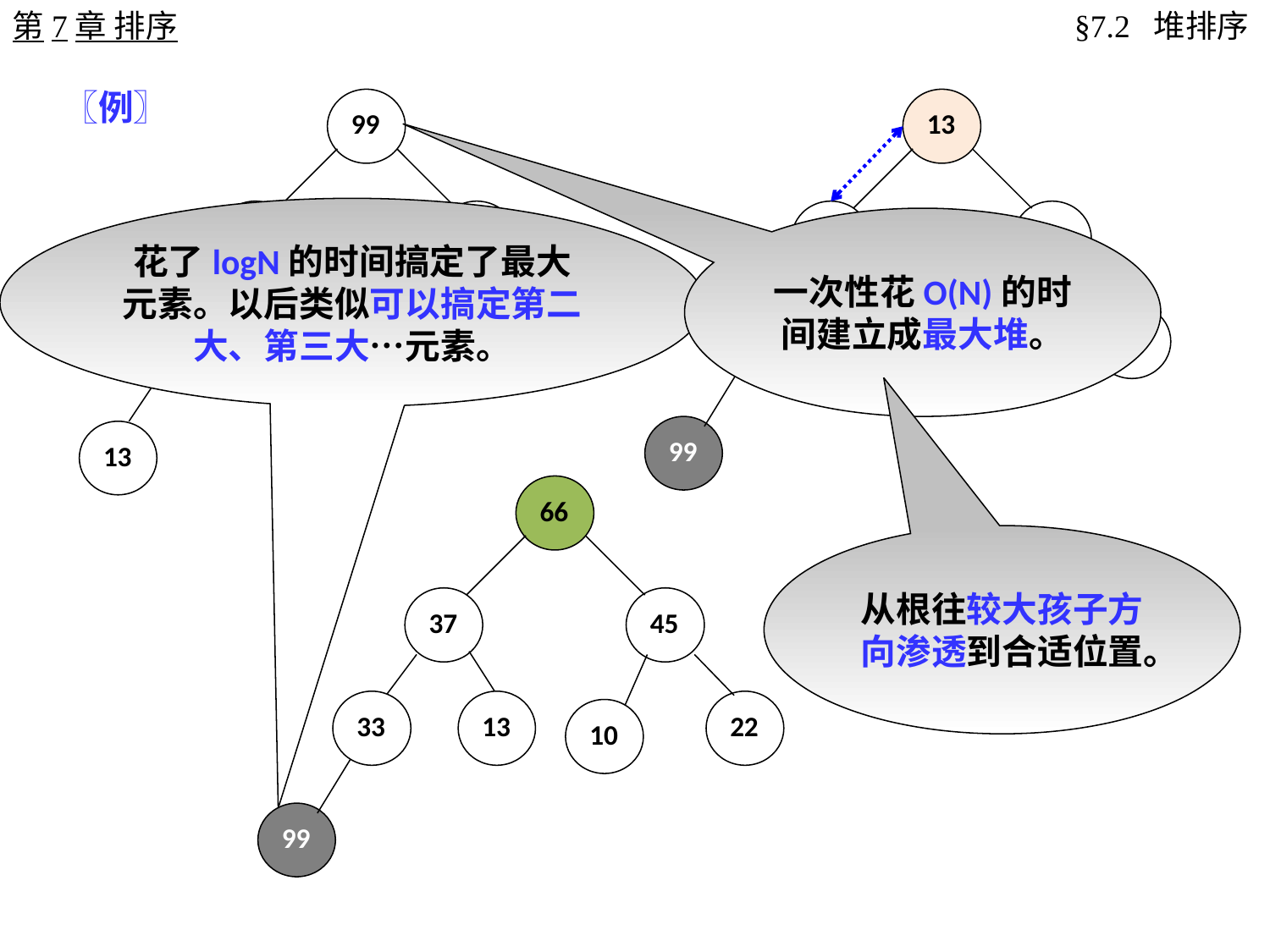

第7章 排序
§7.2  堆排序
〖例〗
99

66
45

33
37
22
10

13
13

66
45

33
37
22
10

99
花了logN的时间搞定了最大元素。以后类似可以搞定第二大、第三大…元素。
一次性花O(N)的时间建立成最大堆。
66

37
45

33
13
22
10

99
从根往较大孩子方向渗透到合适位置。